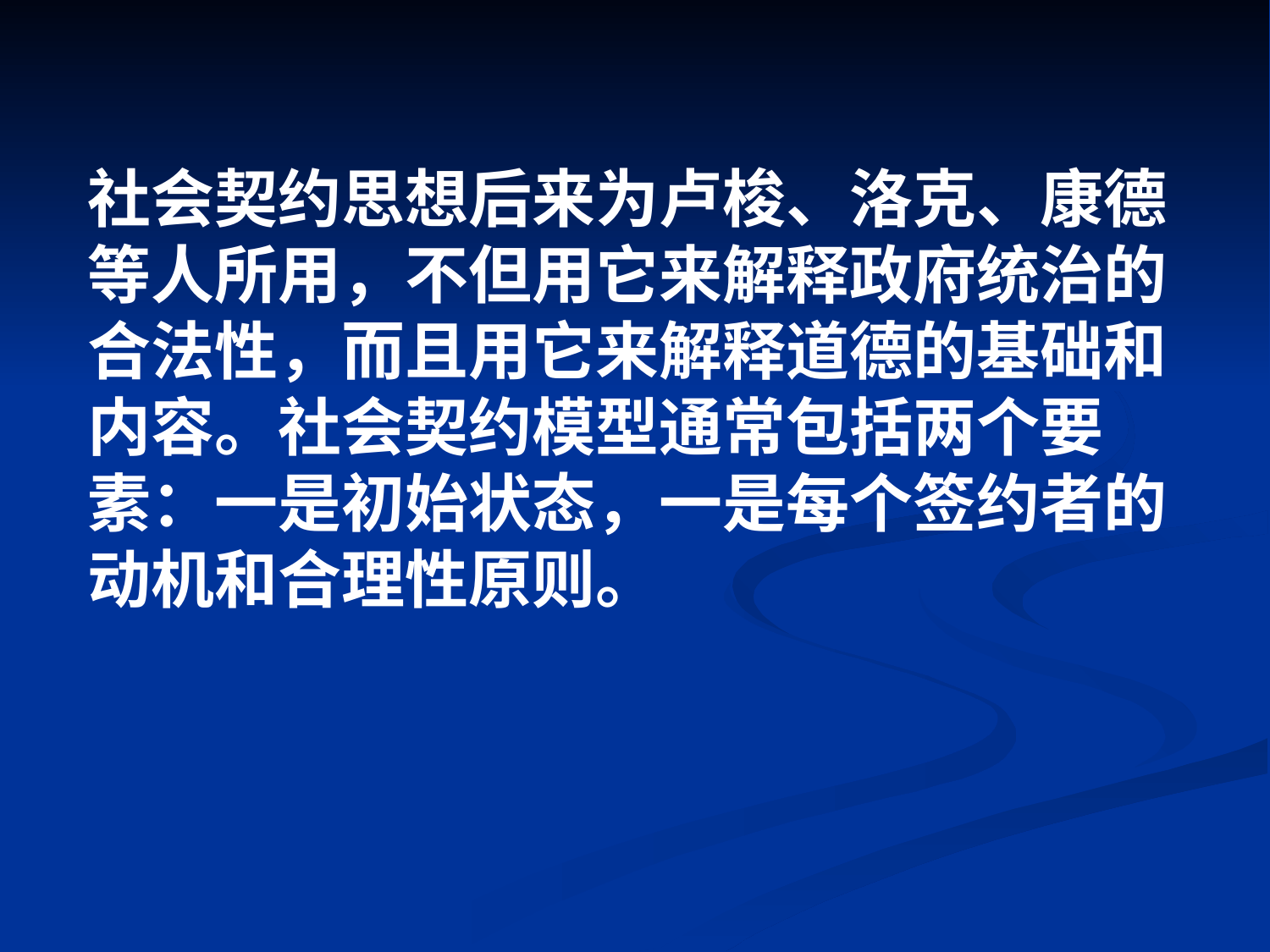

社会契约思想后来为卢梭、洛克、康德等人所用，不但用它来解释政府统治的合法性，而且用它来解释道德的基础和内容。社会契约模型通常包括两个要素：一是初始状态，一是每个签约者的动机和合理性原则。